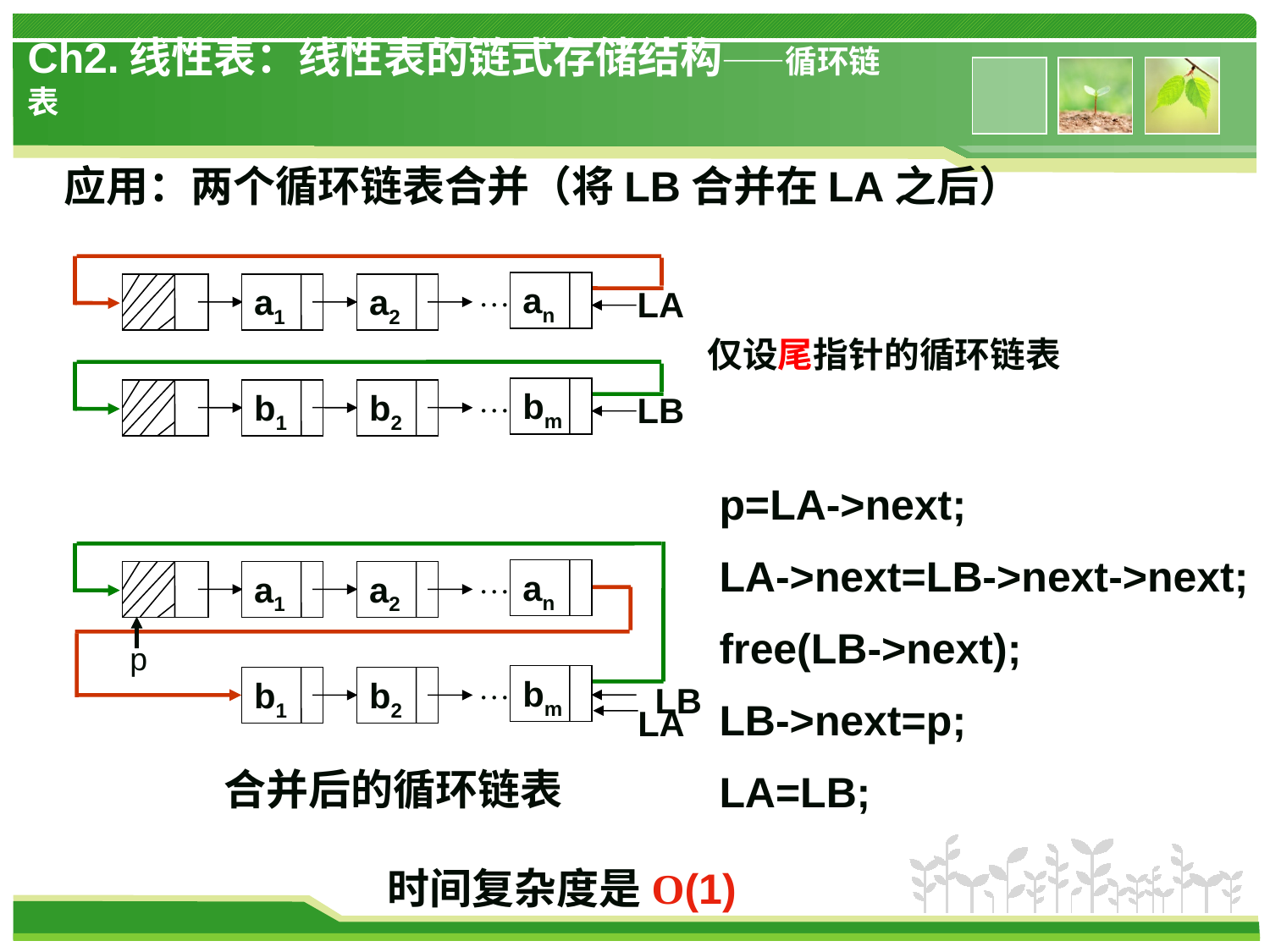

# Ch2.线性表：线性表的链式存储结构——循环链表
应用：两个循环链表合并（将LB合并在LA之后）

…
an

a1

a2

LA

仅设尾指针的循环链表

…
bm

b1

b2

LB

p=LA->next;
LA->next=LB->next->next;
free(LB->next);
LB->next=p;
LA=LB;

…
an

a1

a2

p

…
bm

b1

b2

LB

LA

合并后的循环链表
时间复杂度是O(1)
73